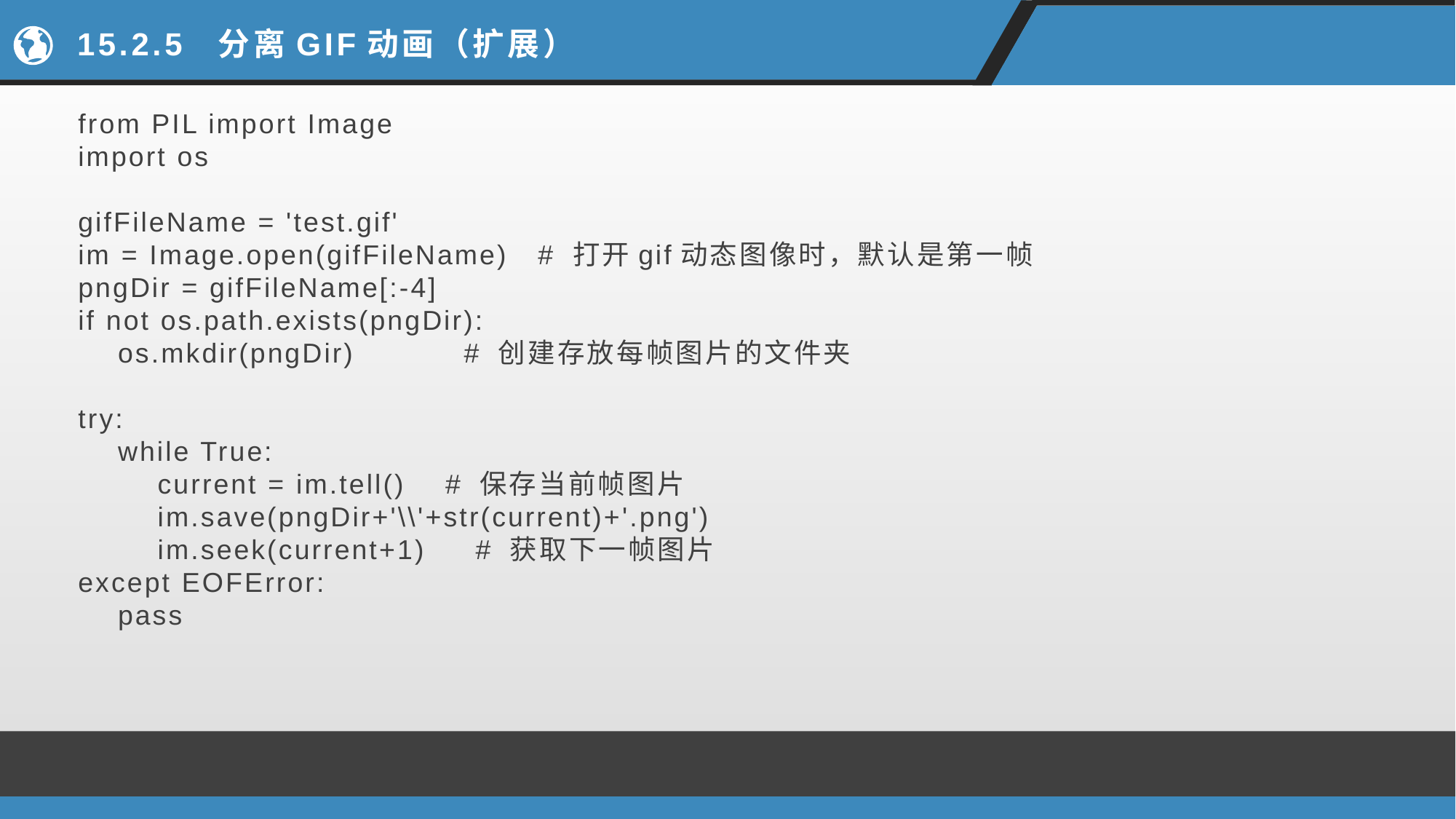

# 15.2.5  分离GIF动画（扩展）

from PIL import Image
import os

gifFileName = 'test.gif'
im = Image.open(gifFileName)   # 打开gif动态图像时，默认是第一帧
pngDir = gifFileName[:-4]
if not os.path.exists(pngDir):
    os.mkdir(pngDir)           # 创建存放每帧图片的文件夹

try:
    while True:
        current = im.tell()    # 保存当前帧图片
        im.save(pngDir+'\\'+str(current)+'.png')
        im.seek(current+1)     # 获取下一帧图片
except EOFError:
    pass